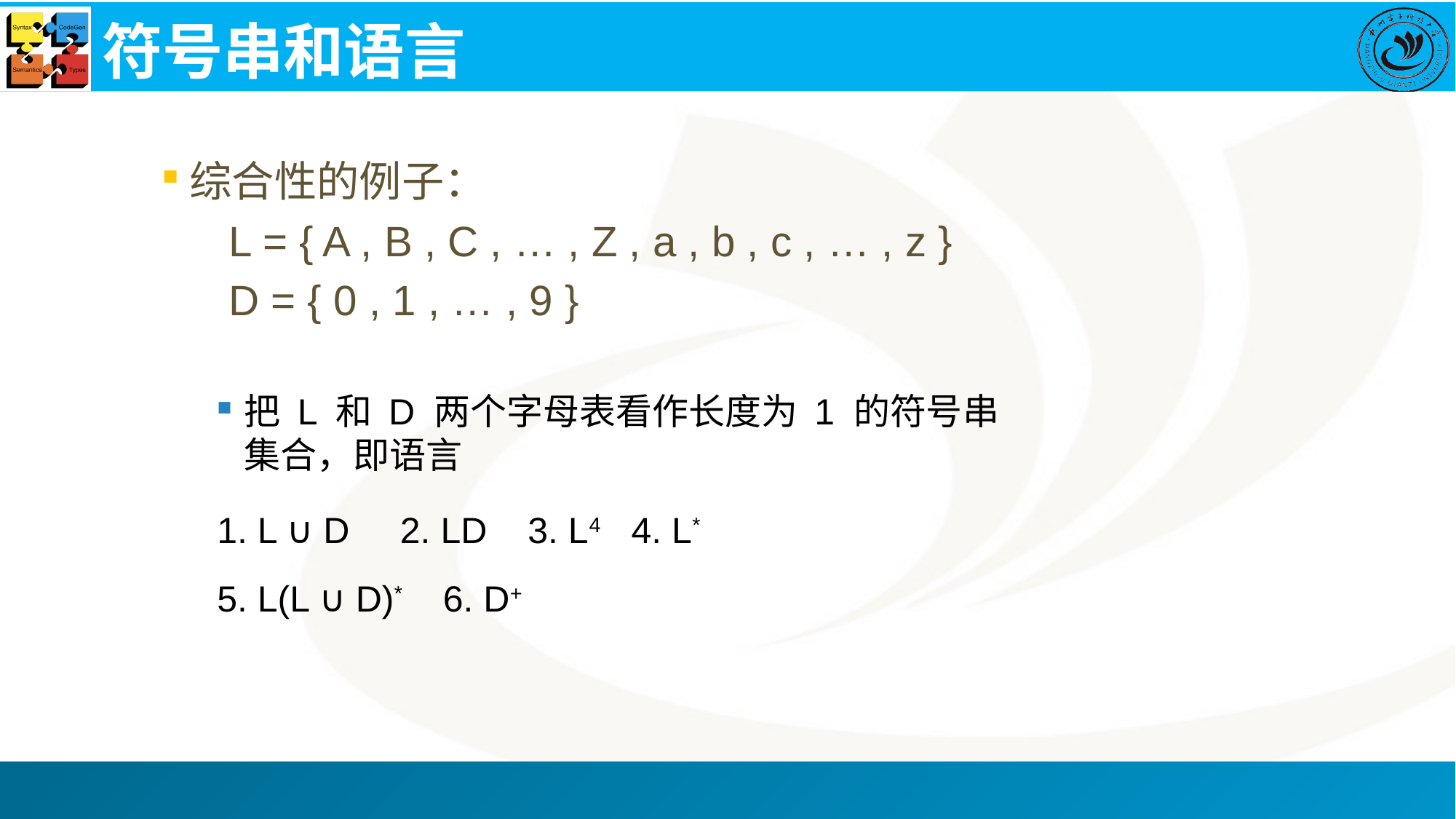

# 符号串和语言
综合性的例子：
 L = { A , B , C , … , Z , a , b , c , … , z }
 D = { 0 , 1 , … , 9 }
把 L 和 D 两个字母表看作长度为 1 的符号串集合，即语言
1. L ∪ D     2. LD    3. L4   4. L*
5. L(L ∪ D)*    6. D+
15